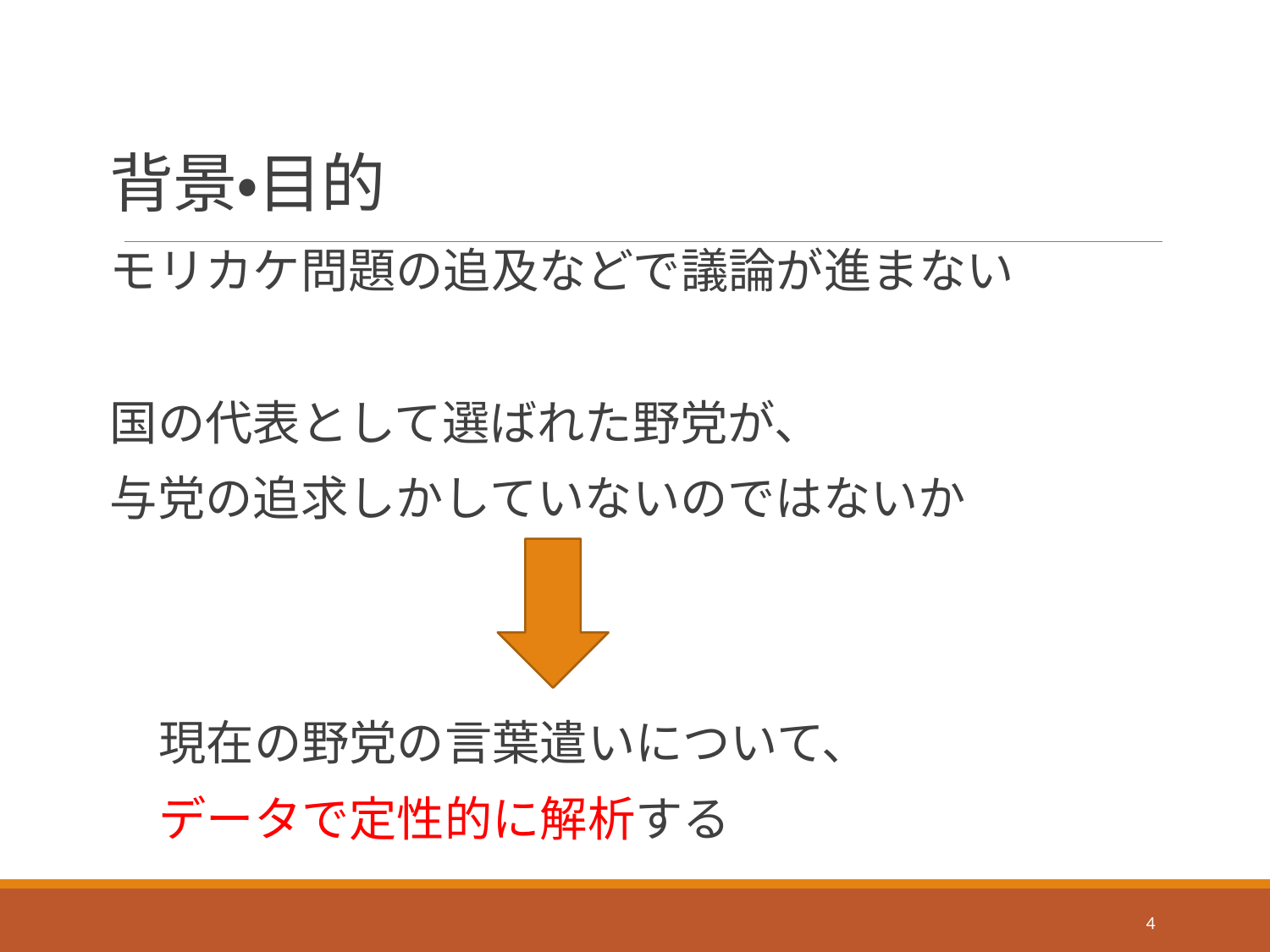

# 背景・目的
モリカケ問題の追及などで議論が進まない

国の代表として選ばれた野党が、
与党の追求しかしていないのではないか

現在の野党の言葉遣いについて、
データで定性的に解析する
4